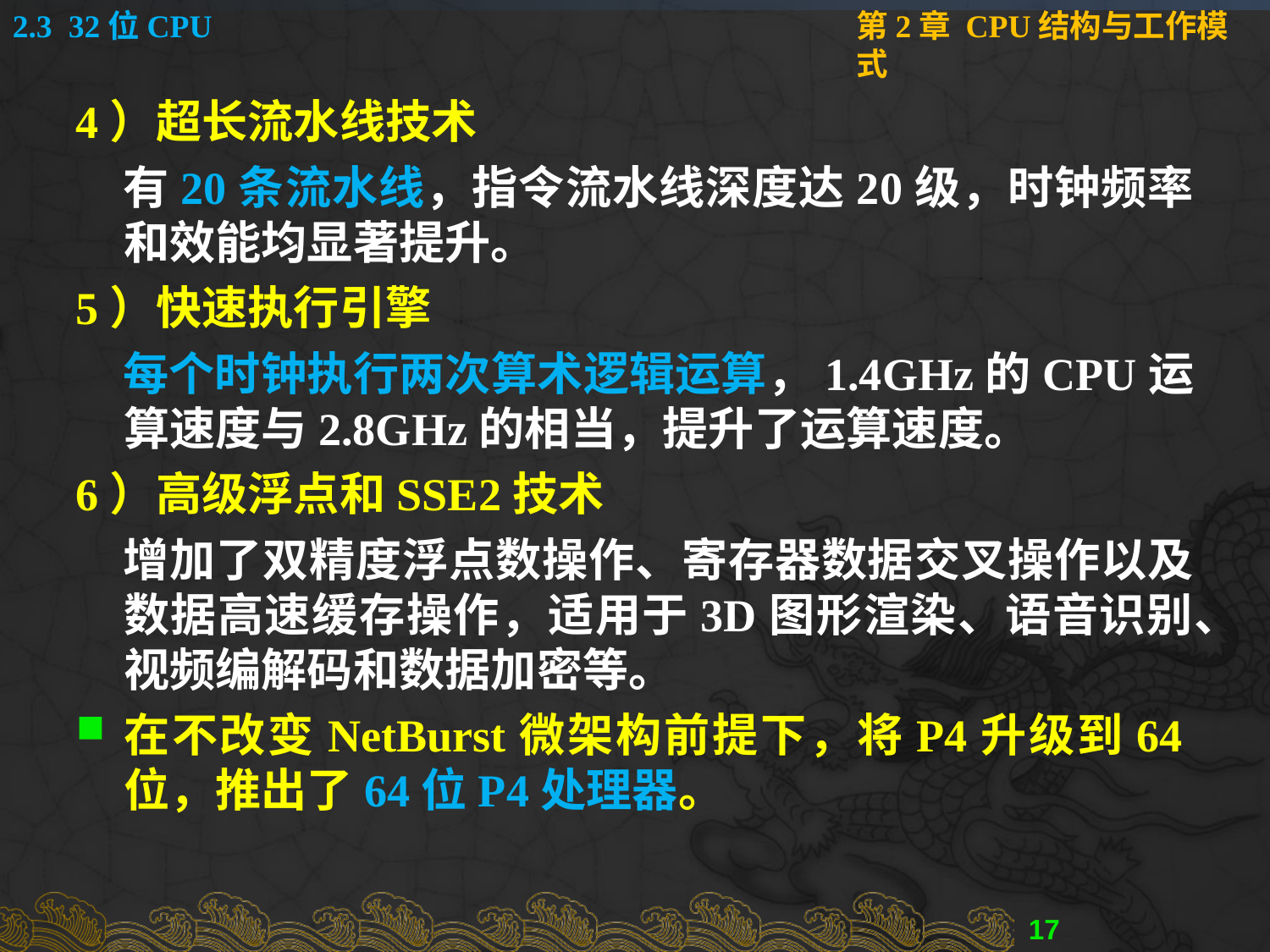

4）超长流水线技术
有20条流水线，指令流水线深度达20级，时钟频率和效能均显著提升。
5）快速执行引擎
每个时钟执行两次算术逻辑运算，1.4GHz的CPU运算速度与2.8GHz的相当，提升了运算速度。
6）高级浮点和SSE2技术
增加了双精度浮点数操作、寄存器数据交叉操作以及数据高速缓存操作，适用于3D图形渲染、语音识别、视频编解码和数据加密等。
在不改变NetBurst微架构前提下，将P4升级到64位，推出了64位P4处理器。